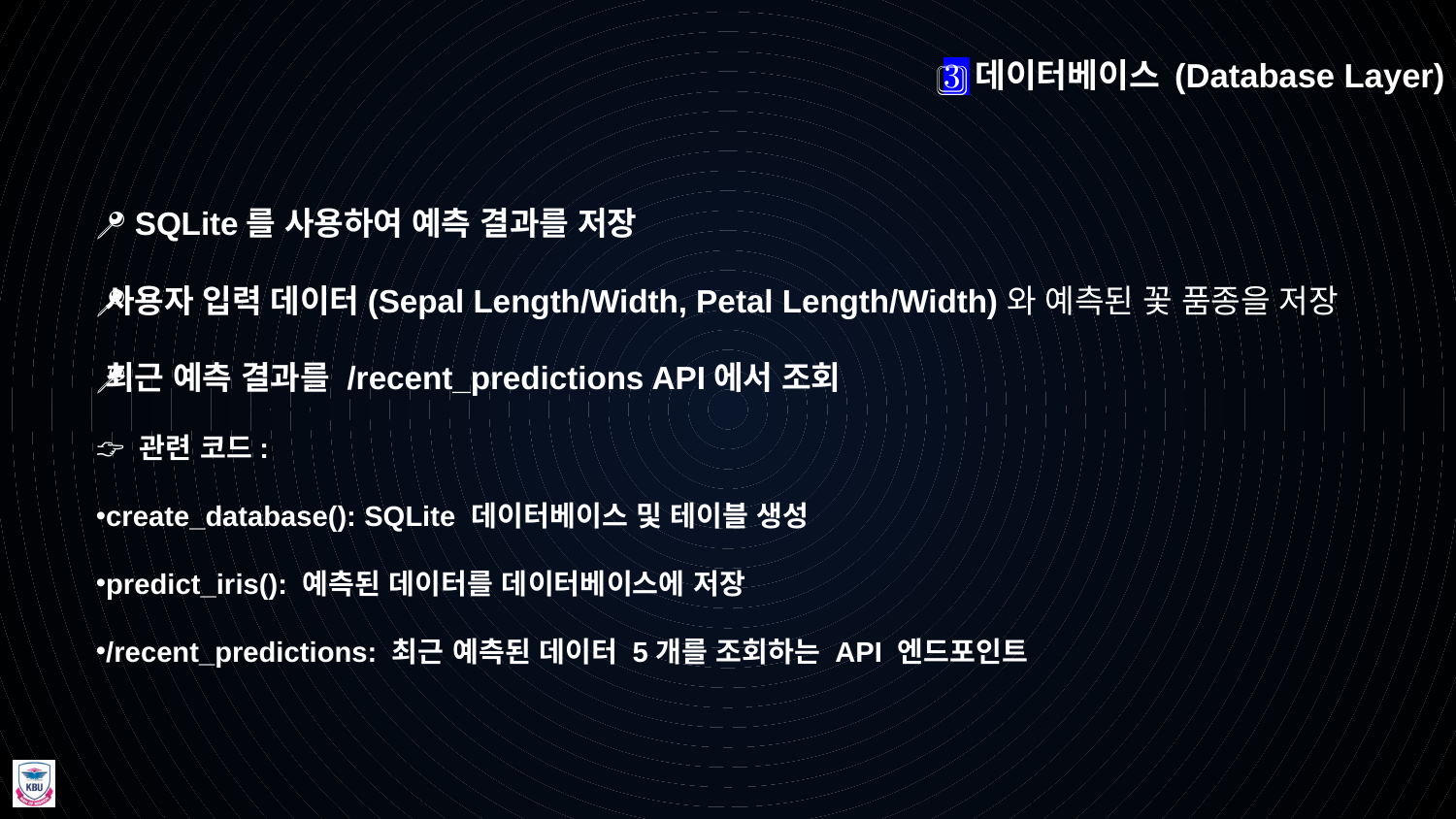

3️⃣ 데이터베이스 (Database Layer)
📍 SQLite를 사용하여 예측 결과를 저장
📍 사용자 입력 데이터(Sepal Length/Width, Petal Length/Width)와 예측된 꽃 품종을 저장
📍 최근 예측 결과를 /recent_predictions API에서 조회
👉 관련 코드:
create_database(): SQLite 데이터베이스 및 테이블 생성
predict_iris(): 예측된 데이터를 데이터베이스에 저장
/recent_predictions: 최근 예측된 데이터 5개를 조회하는 API 엔드포인트